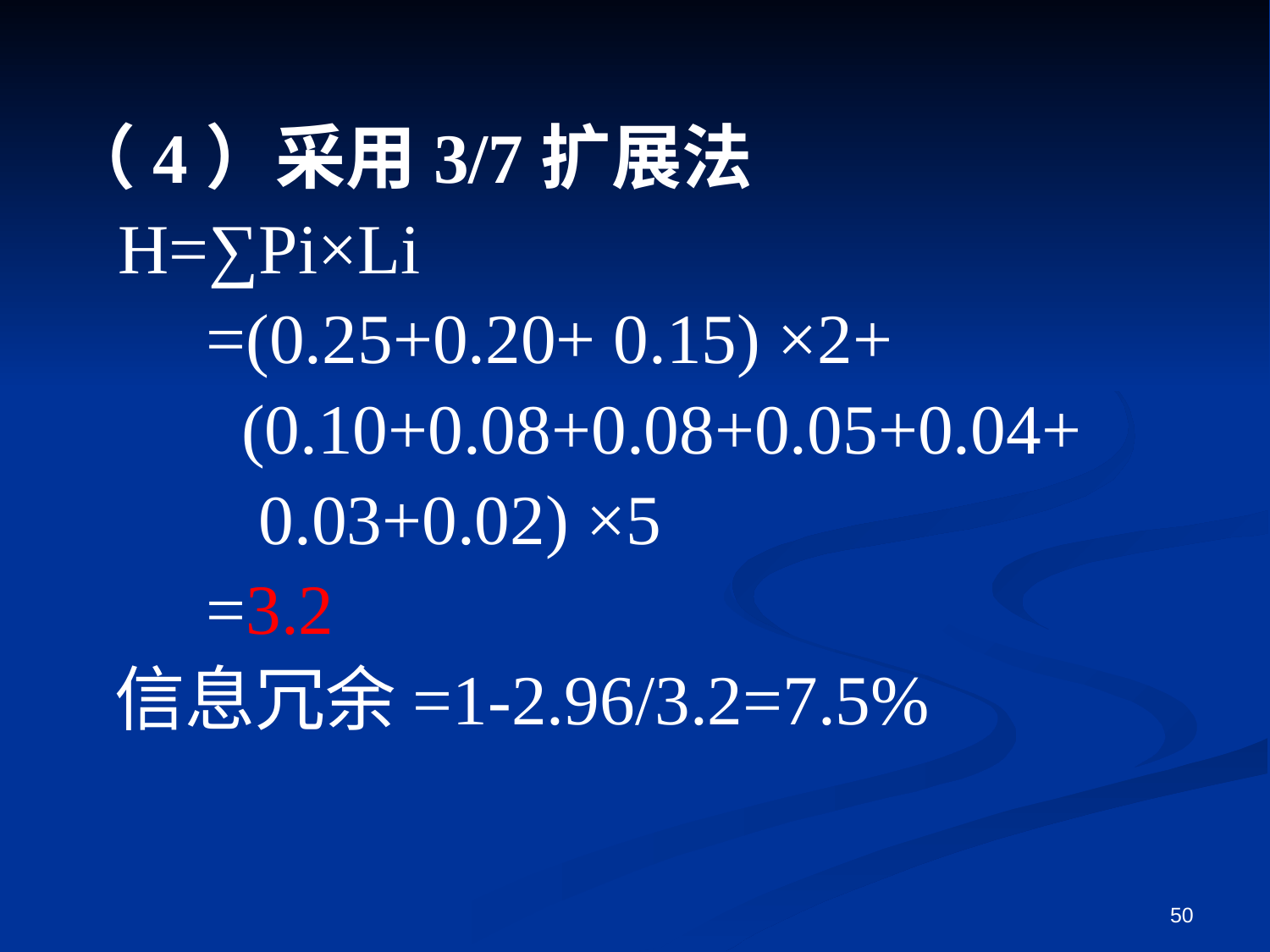

（4）采用3/7扩展法
   H=∑Pi×Li
        =(0.25+0.20+ 0.15) ×2+
          (0.10+0.08+0.08+0.05+0.04+
           0.03+0.02) ×5
        =3.2
  信息冗余=1-2.96/3.2=7.5%
50